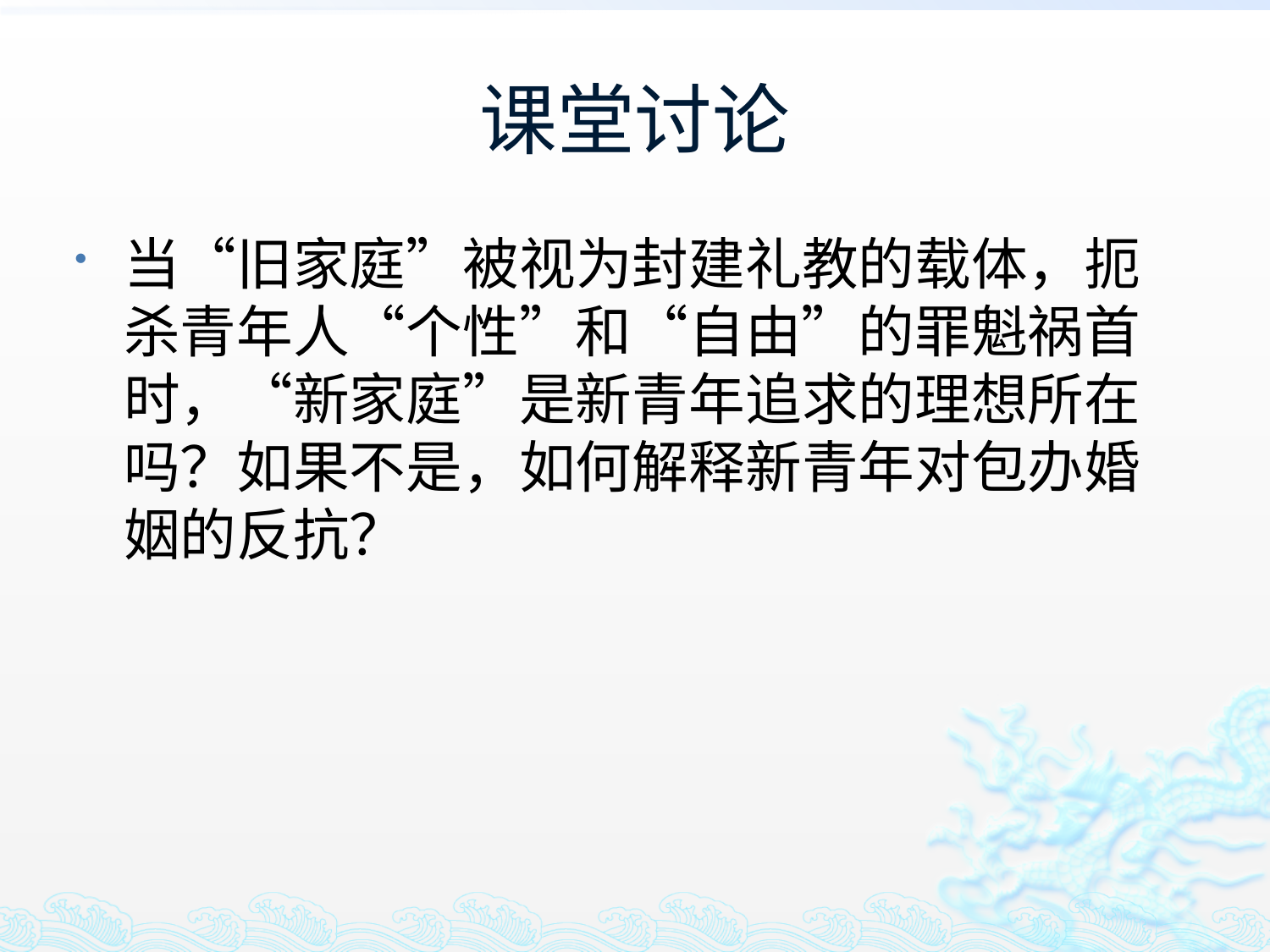

# 课堂讨论
当“旧家庭”被视为封建礼教的载体，扼杀青年人“个性”和“自由”的罪魁祸首时，“新家庭”是新青年追求的理想所在吗？如果不是，如何解释新青年对包办婚姻的反抗？